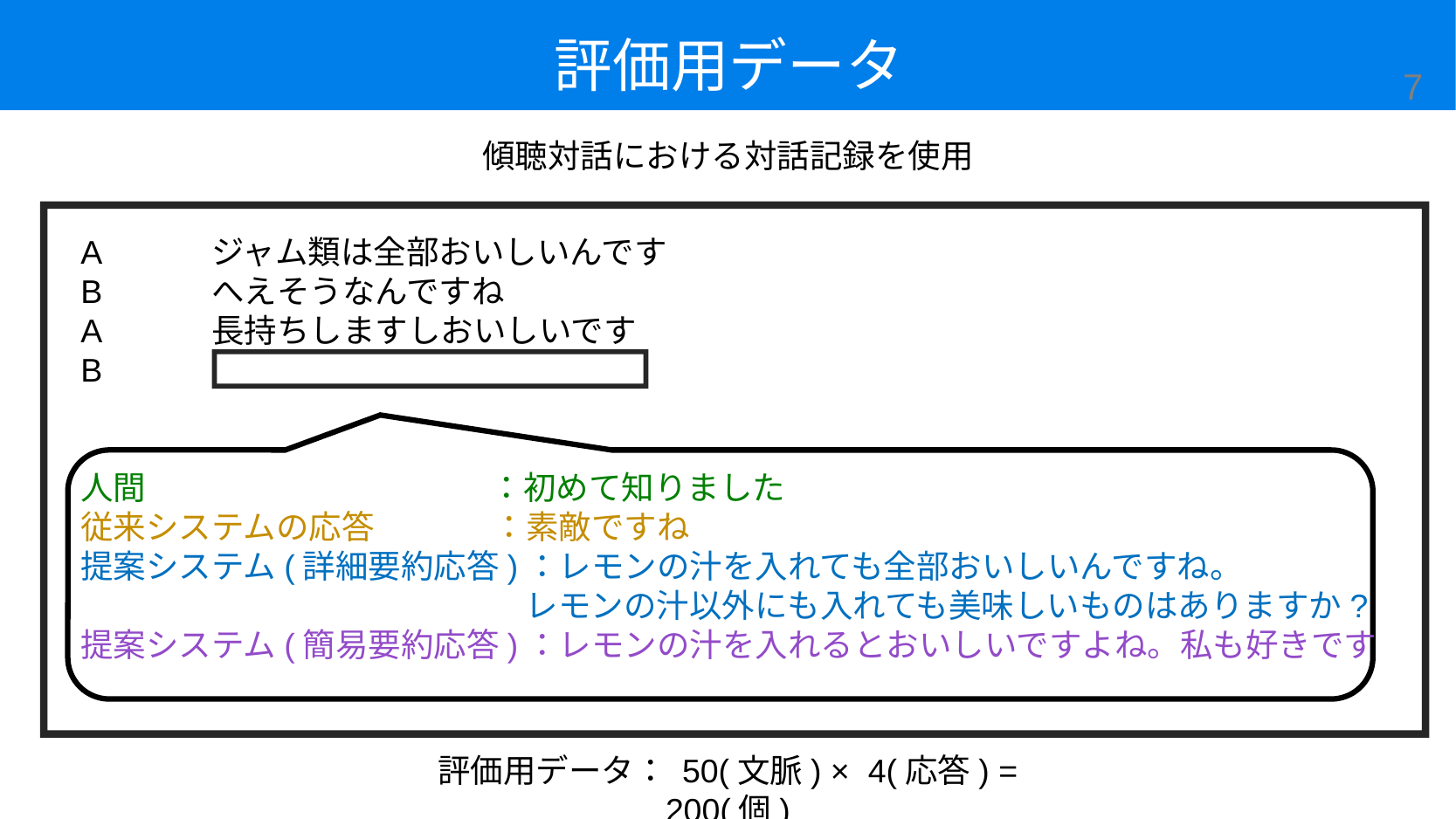

# 評価用データ
7
傾聴対話における対話記録を使用

A	ジャム類は全部おいしいんです
B	へえそうなんですね
A	長持ちしますしおいしいです
B

人間		                    ：初めて知りました
従来システムの応答                ：素敵ですね
提案システム(詳細要約応答)：レモンの汁を入れても全部おいしいんですね。		　  		       レモンの汁以外にも入れても美味しいものはありますか?
提案システム(簡易要約応答)：レモンの汁を入れるとおいしいですよね。私も好きです

評価用データ： 50(文脈) ×  4(応答) = 200(個)